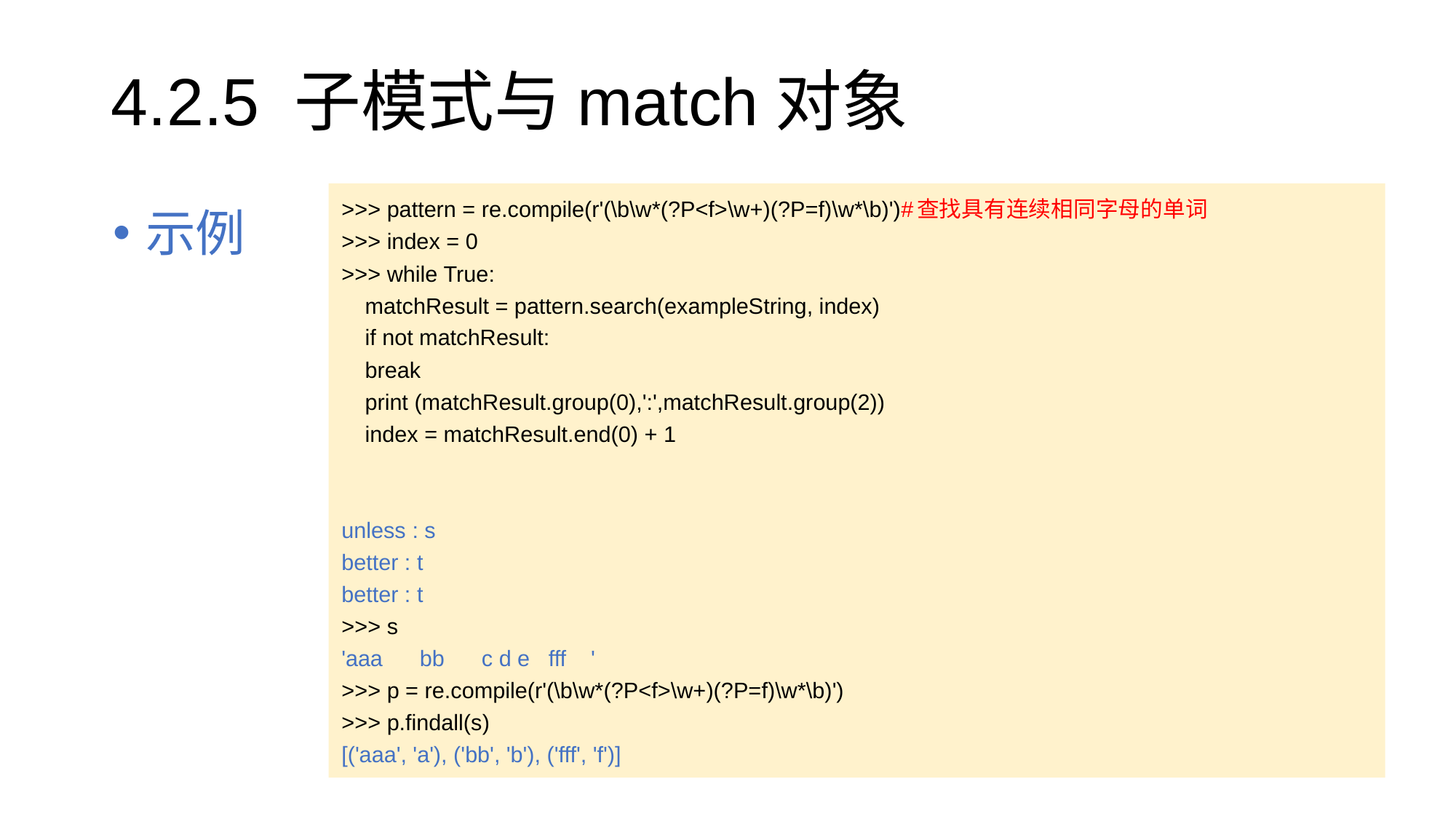

# 4.2.5 子模式与match对象
>>> pattern = re.compile(r'(\b\w*(?P<f>\w+)(?P=f)\w*\b)')#查找具有连续相同字母的单词
>>> index = 0
>>> while True:
	matchResult = pattern.search(exampleString, index)
	if not matchResult:
		break
	print (matchResult.group(0),':',matchResult.group(2))
	index = matchResult.end(0) + 1

unless : s
better : t
better : t
>>> s
'aaa      bb      c d e   fff    '
>>> p = re.compile(r'(\b\w*(?P<f>\w+)(?P=f)\w*\b)')
>>> p.findall(s)
[('aaa', 'a'), ('bb', 'b'), ('fff', 'f')]
示例